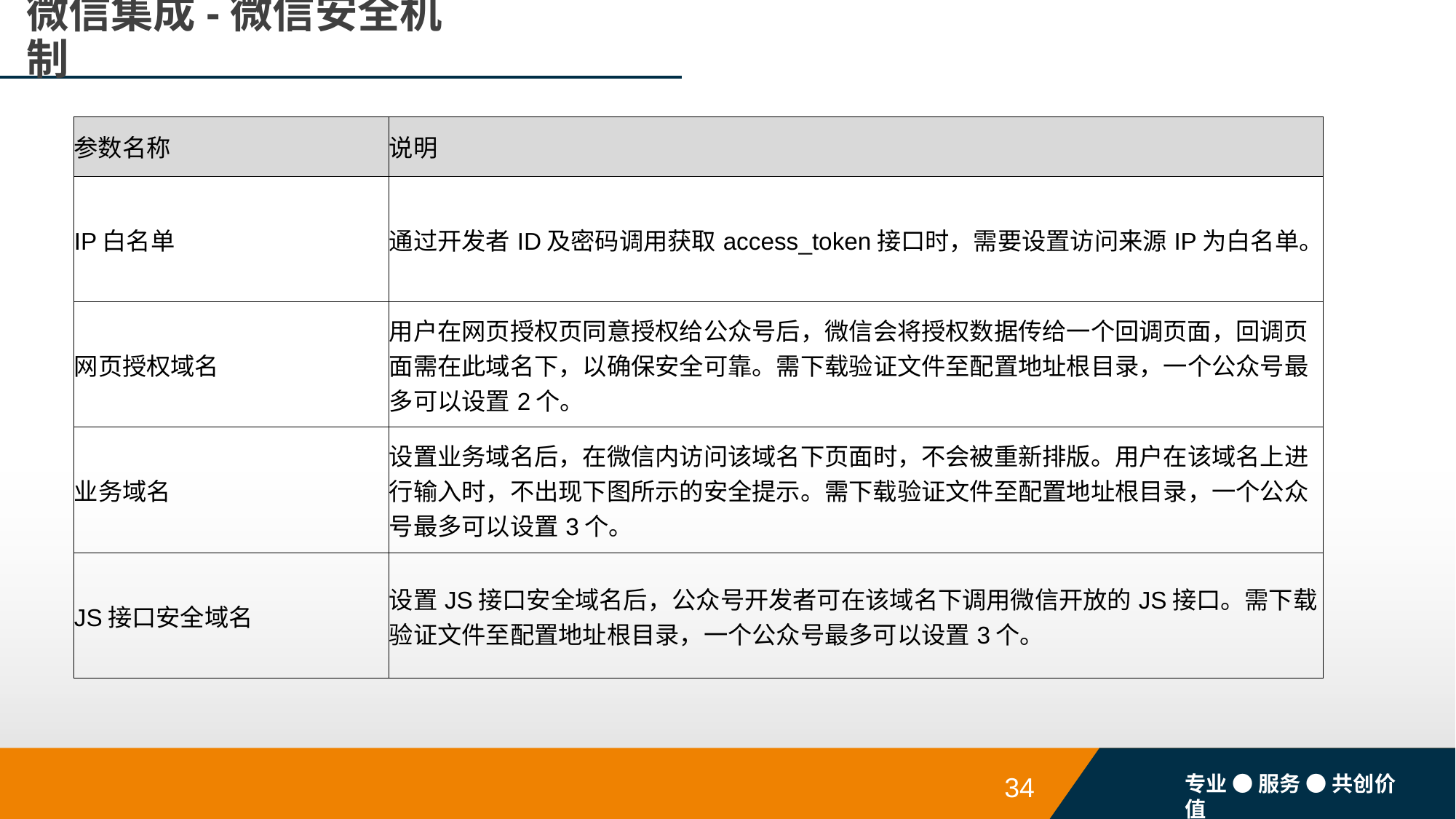

# 微信集成-微信安全机制
| 参数名称 | 说明 |
| --- | --- |
| IP白名单 | 通过开发者ID及密码调用获取access\_token接口时，需要设置访问来源IP为白名单。 |
| 网页授权域名 | 用户在网页授权页同意授权给公众号后，微信会将授权数据传给一个回调页面，回调页面需在此域名下，以确保安全可靠。需下载验证文件至配置地址根目录，一个公众号最多可以设置2个。 |
| 业务域名 | 设置业务域名后，在微信内访问该域名下页面时，不会被重新排版。用户在该域名上进行输入时，不出现下图所示的安全提示。需下载验证文件至配置地址根目录，一个公众号最多可以设置3个。 |
| JS接口安全域名 | 设置JS接口安全域名后，公众号开发者可在该域名下调用微信开放的JS接口。需下载验证文件至配置地址根目录，一个公众号最多可以设置3个。 |